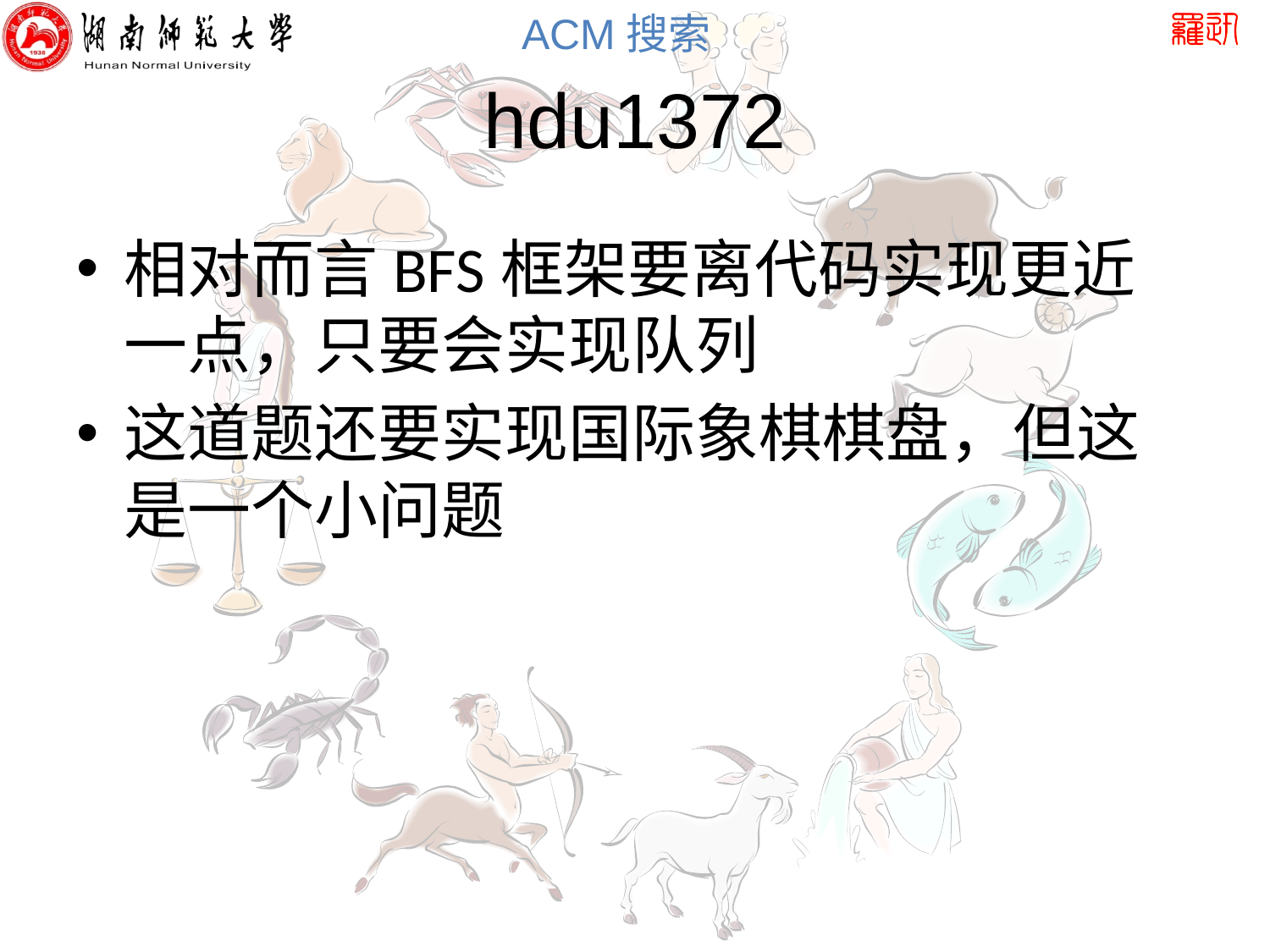

# hdu1372
相对而言BFS框架要离代码实现更近一点，只要会实现队列
这道题还要实现国际象棋棋盘，但这是一个小问题